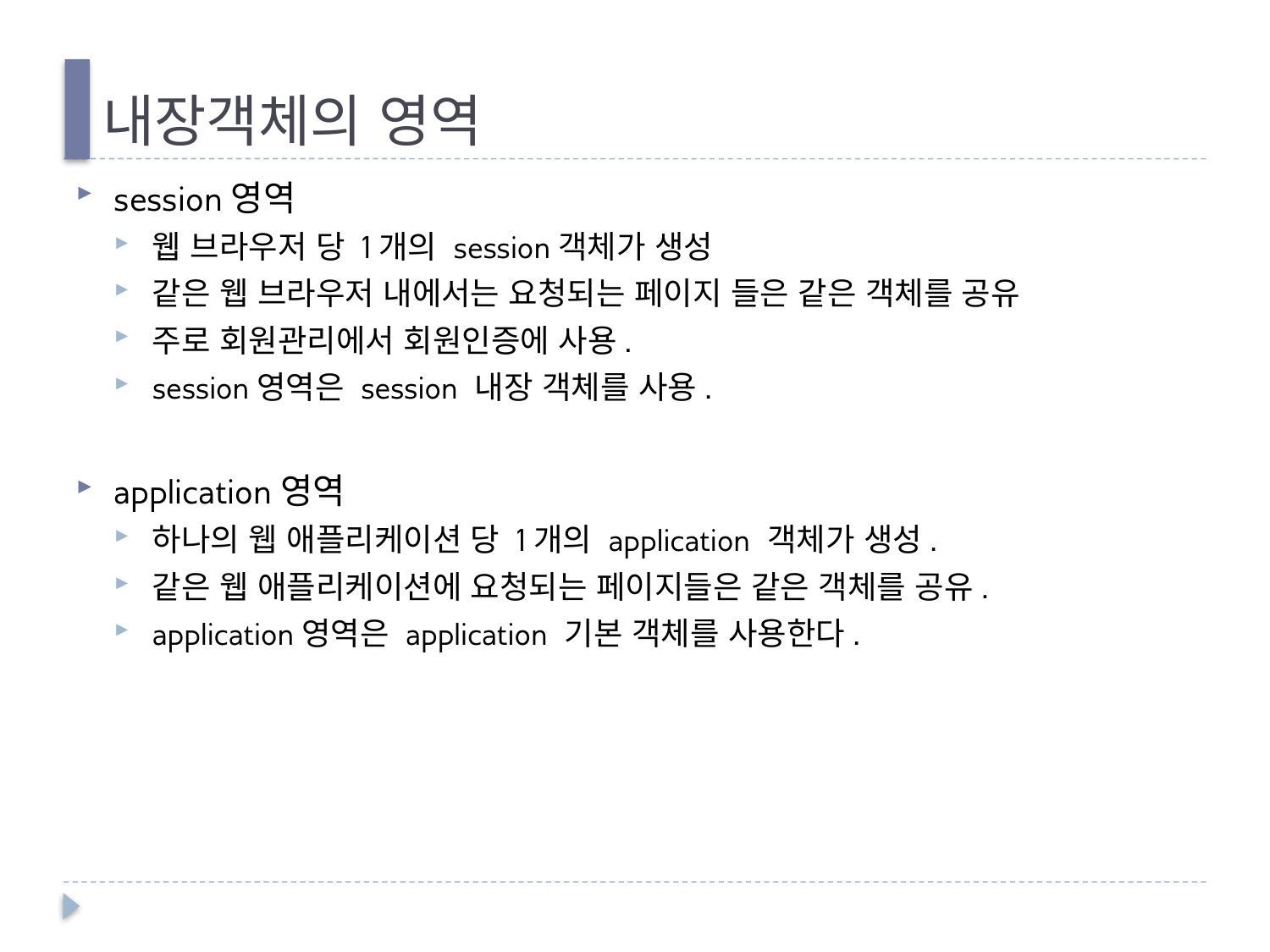

# 내장객체의 영역
session영역
웹 브라우저 당 1개의 session객체가 생성
같은 웹 브라우저 내에서는 요청되는 페이지 들은 같은 객체를 공유
주로 회원관리에서 회원인증에 사용.
session영역은 session 내장 객체를 사용.

application영역
하나의 웹 애플리케이션 당 1개의 application 객체가 생성.
같은 웹 애플리케이션에 요청되는 페이지들은 같은 객체를 공유.
application영역은 application 기본 객체를 사용한다.